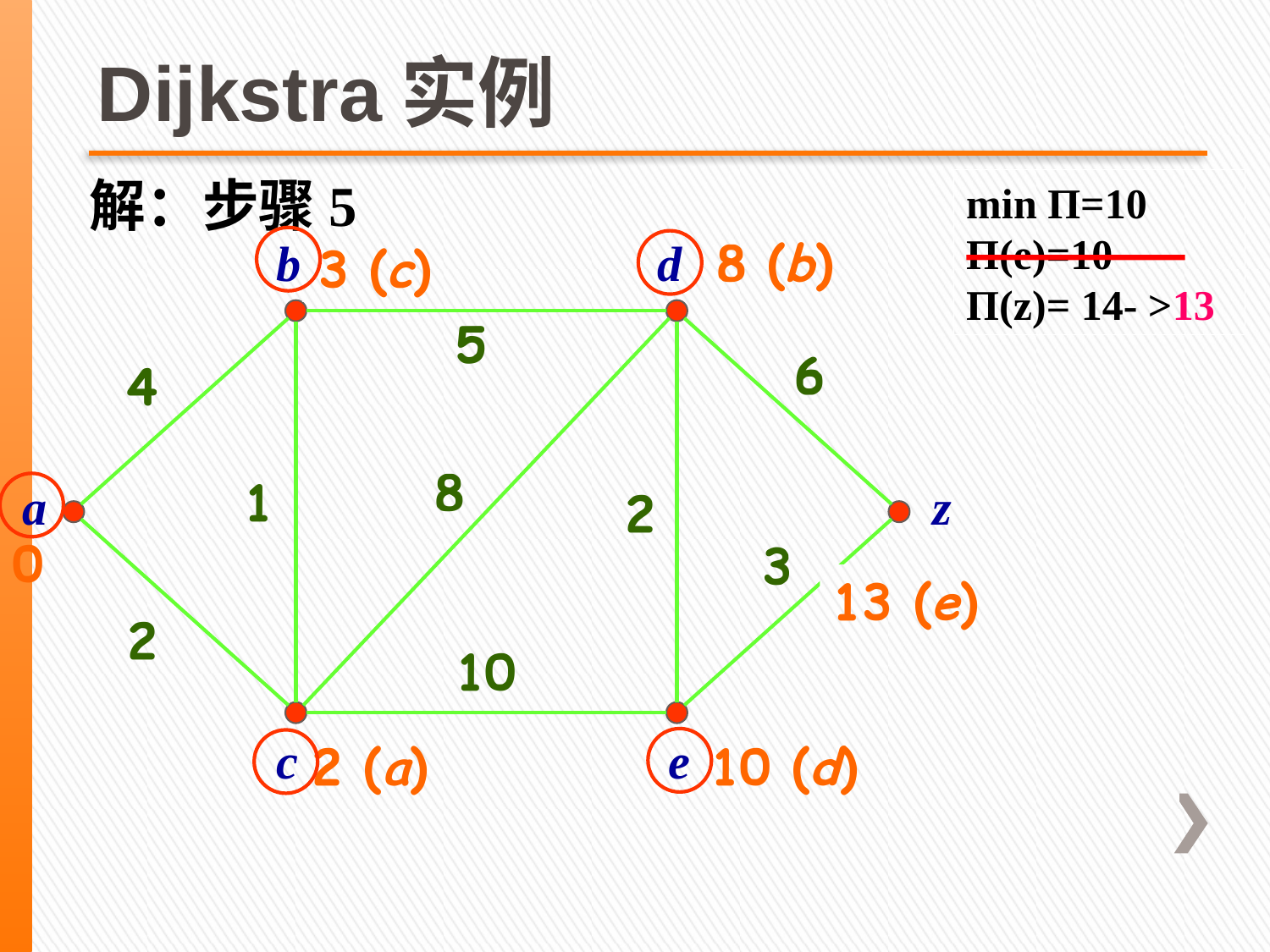

Dijkstra实例
解：步骤5
min Π=10
Π(e)=10
Π(z)= 14- >13
b
d

a
z

c
e
5
6
4
8
1
2
3
2
10
∞
∞
0
∞
∞
∞
4 (a)

2 (a)
3 (c)
10 (a, c)
12 (a, c)

8 (b)

10 (d)

13 (e)